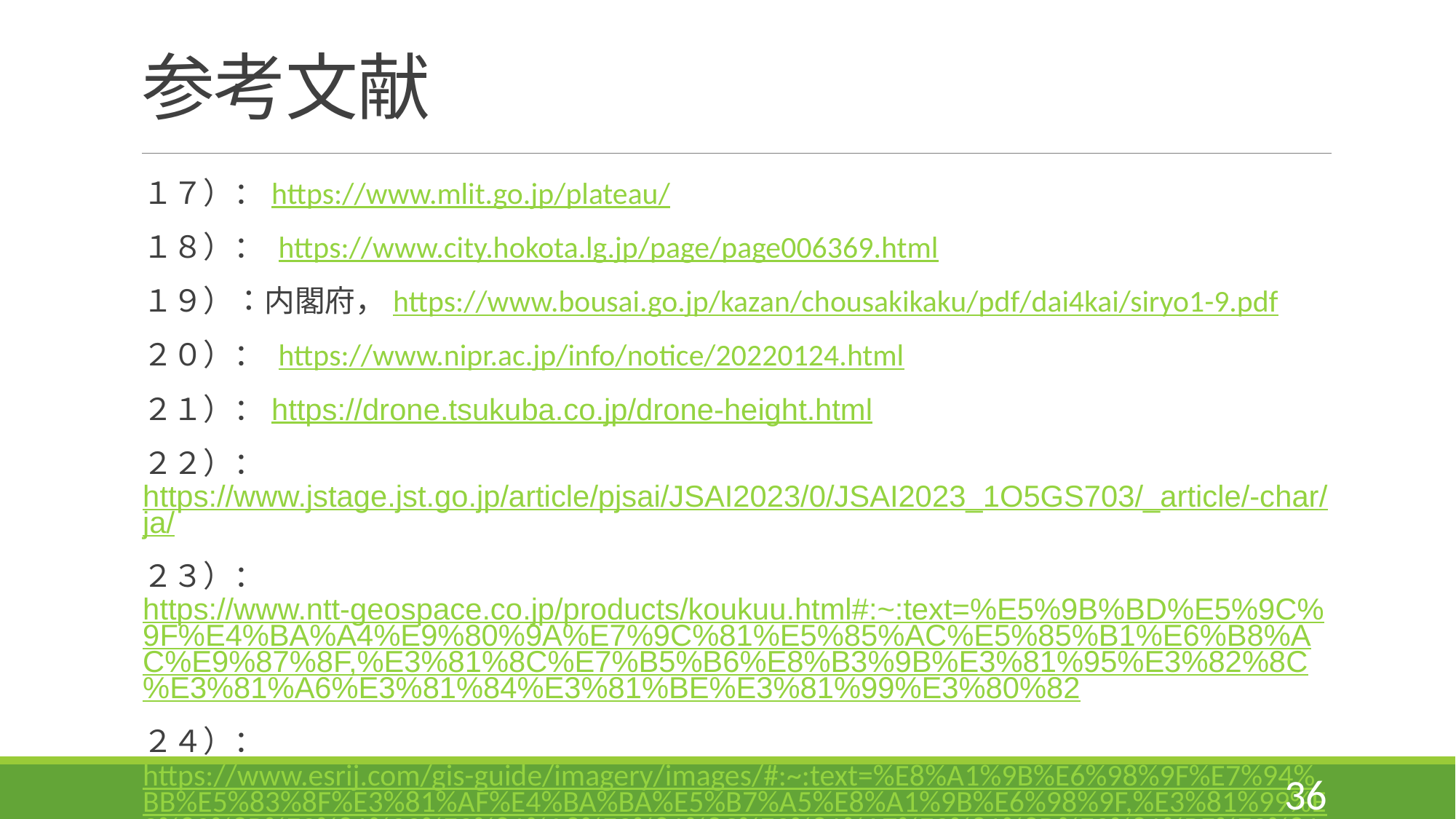

# 参考文献
１７）：https://www.mlit.go.jp/plateau/
１８）： https://www.city.hokota.lg.jp/page/page006369.html
１９）：内閣府，https://www.bousai.go.jp/kazan/chousakikaku/pdf/dai4kai/siryo1-9.pdf
２０）： https://www.nipr.ac.jp/info/notice/20220124.html
２１）：https://drone.tsukuba.co.jp/drone-height.html
２２）：https://www.jstage.jst.go.jp/article/pjsai/JSAI2023/0/JSAI2023_1O5GS703/_article/-char/ja/
２３）：https://www.ntt-geospace.co.jp/products/koukuu.html#:~:text=%E5%9B%BD%E5%9C%9F%E4%BA%A4%E9%80%9A%E7%9C%81%E5%85%AC%E5%85%B1%E6%B8%AC%E9%87%8F,%E3%81%8C%E7%B5%B6%E8%B3%9B%E3%81%95%E3%82%8C%E3%81%A6%E3%81%84%E3%81%BE%E3%81%99%E3%80%82
２４）：https://www.esrij.com/gis-guide/imagery/images/#:~:text=%E8%A1%9B%E6%98%9F%E7%94%BB%E5%83%8F%E3%81%AF%E4%BA%BA%E5%B7%A5%E8%A1%9B%E6%98%9F,%E3%81%99%E3%82%8B%E3%81%93%E3%81%A8%E3%81%8C%E3%81%A7%E3%81%8D%E3%81%BE%E3%81%99%E3%80%82
２５）：https://sorabatake.jp/7777/
36